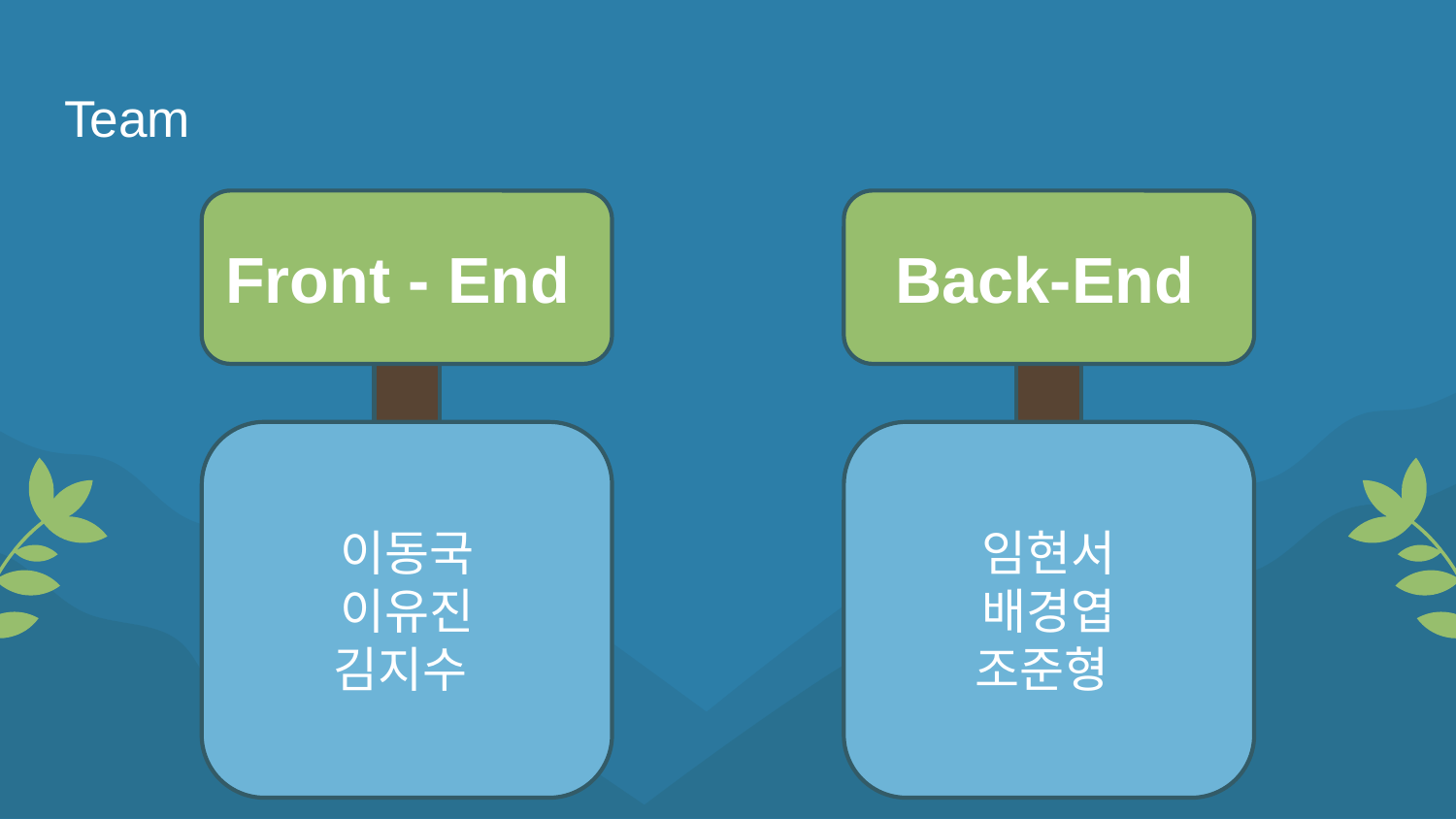

Team
Front - End

이동국
이유진
김지수
Back-End

임현서
배경엽
조준형